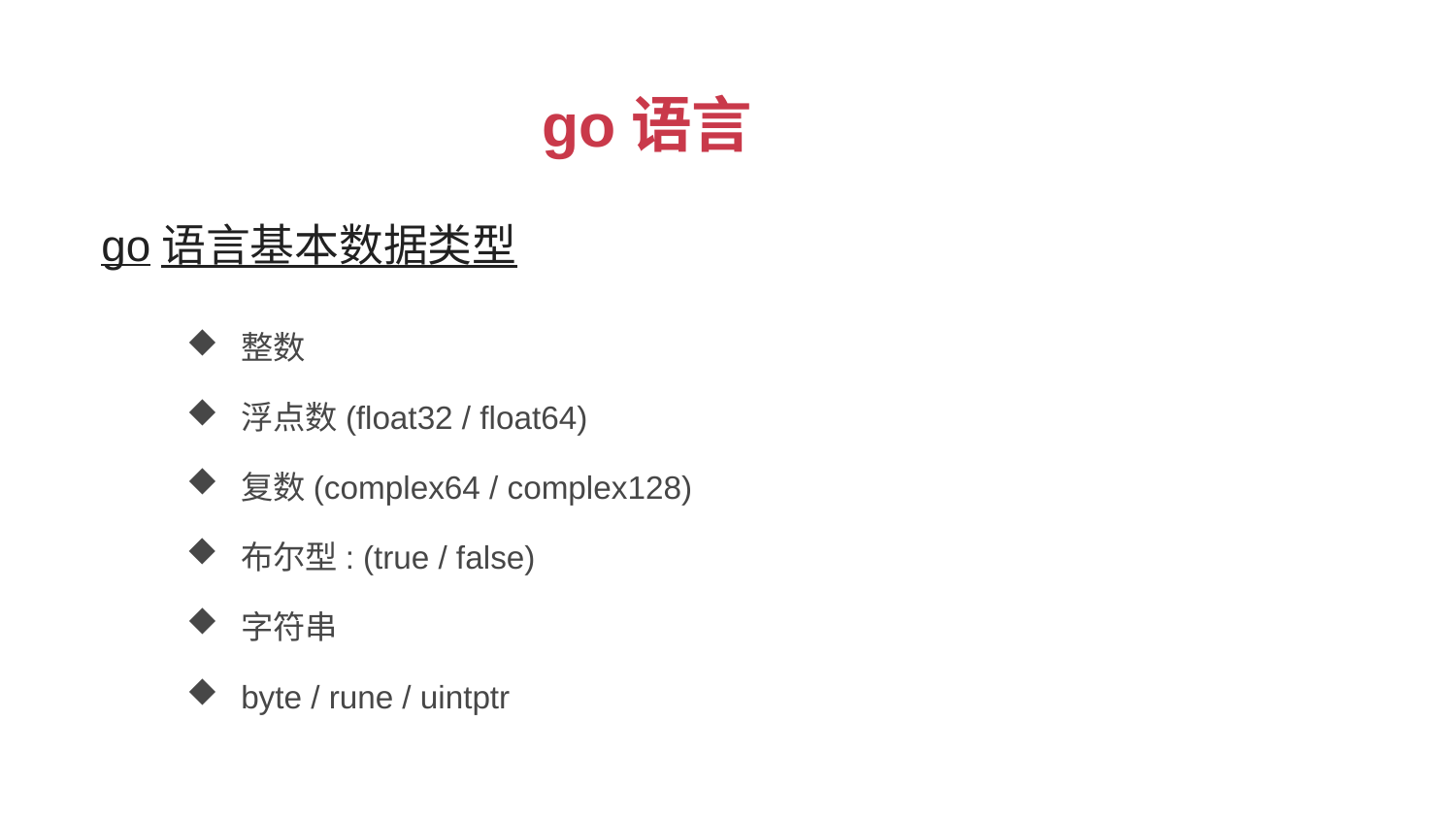

go语言
 go语言基本数据类型
整数
浮点数(float32 / float64)
复数(complex64 / complex128)
布尔型: (true / false)
字符串
byte / rune / uintptr